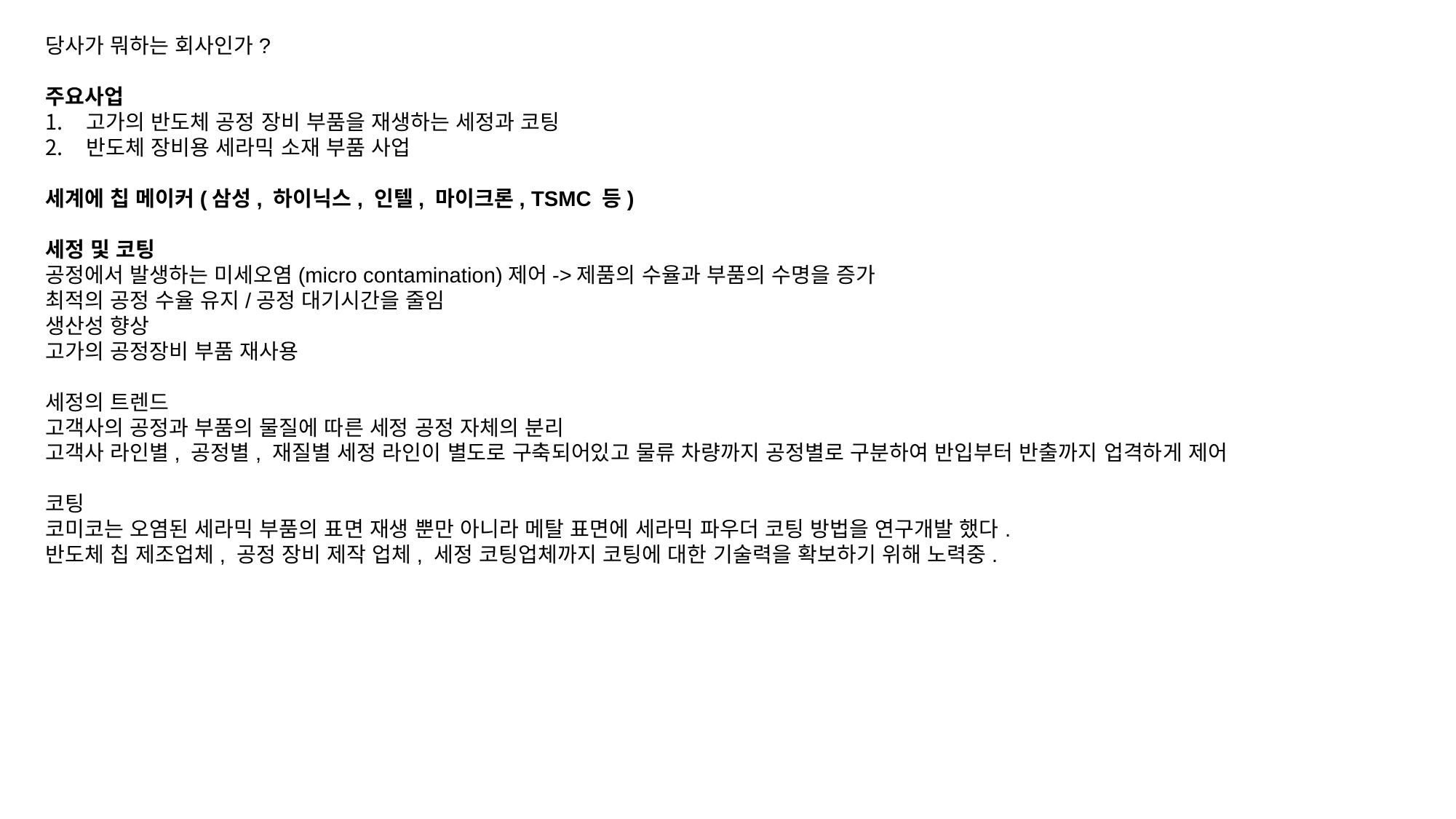

당사가 뭐하는 회사인가?

주요사업
고가의 반도체 공정 장비 부품을 재생하는 세정과 코팅
반도체 장비용 세라믹 소재 부품 사업

세계에 칩 메이커(삼성, 하이닉스, 인텔, 마이크론, TSMC 등)

세정 및 코팅
공정에서 발생하는 미세오염(micro contamination)제어->제품의 수율과 부품의 수명을 증가
최적의 공정 수율 유지/공정 대기시간을 줄임
생산성 향상
고가의 공정장비 부품 재사용

세정의 트렌드
고객사의 공정과 부품의 물질에 따른 세정 공정 자체의 분리
고객사 라인별, 공정별, 재질별 세정 라인이 별도로 구축되어있고 물류 차량까지 공정별로 구분하여 반입부터 반출까지 업격하게 제어

코팅
코미코는 오염된 세라믹 부품의 표면 재생 뿐만 아니라 메탈 표면에 세라믹 파우더 코팅 방법을 연구개발 했다.
반도체 칩 제조업체, 공정 장비 제작 업체, 세정 코팅업체까지 코팅에 대한 기술력을 확보하기 위해 노력중.